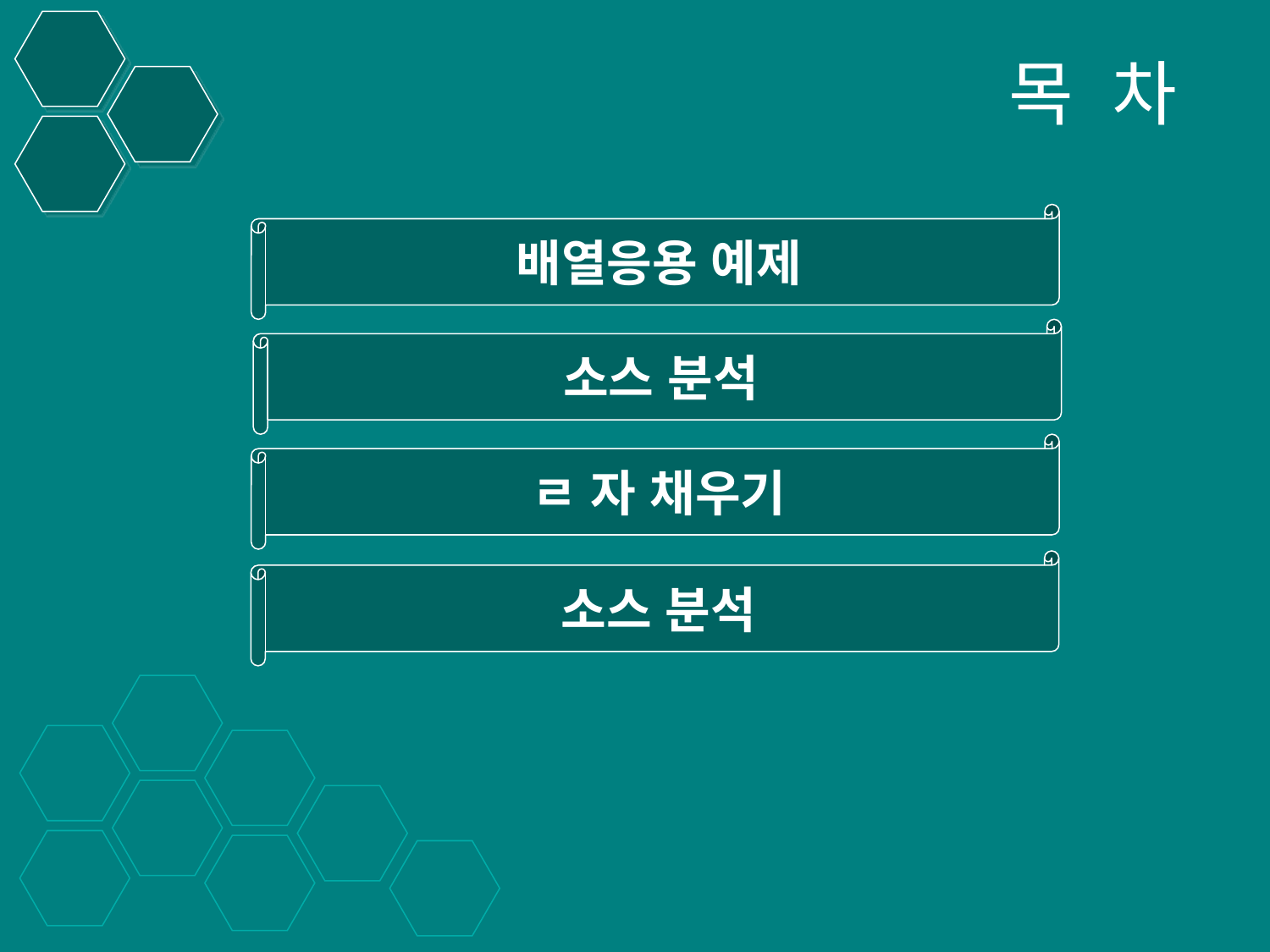

# 목  차
배열응용 예제
소스 분석
ㄹ 자 채우기
소스 분석